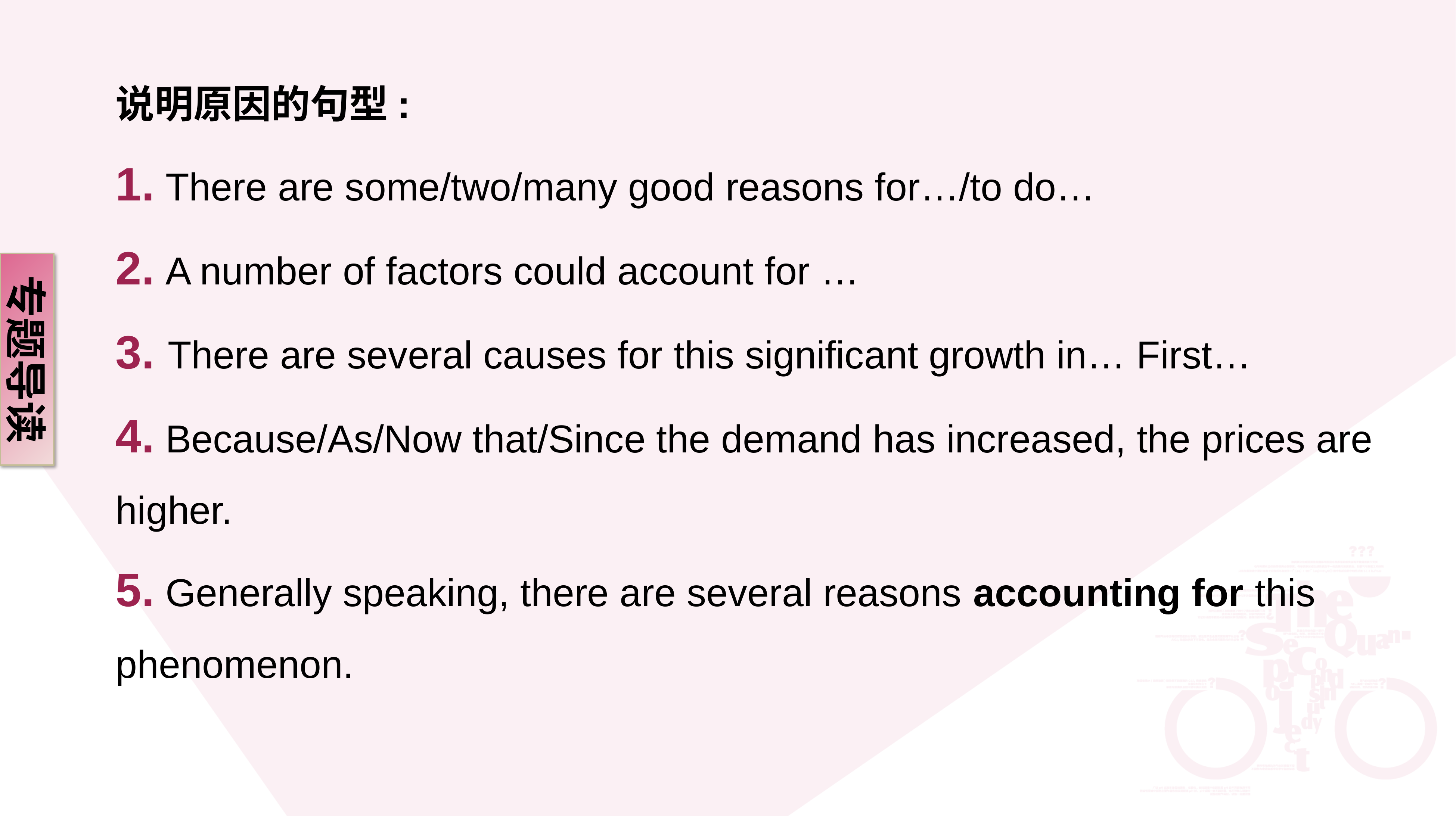

说明原因的句型:
1. There are some/two/many good reasons for…/to do…
2. A number of factors could account for …
3. There are several causes for this significant growth in… First…
4. Because/As/Now that/Since the demand has increased, the prices are higher.
5. Generally speaking, there are several reasons accounting for this phenomenon.
专题导读